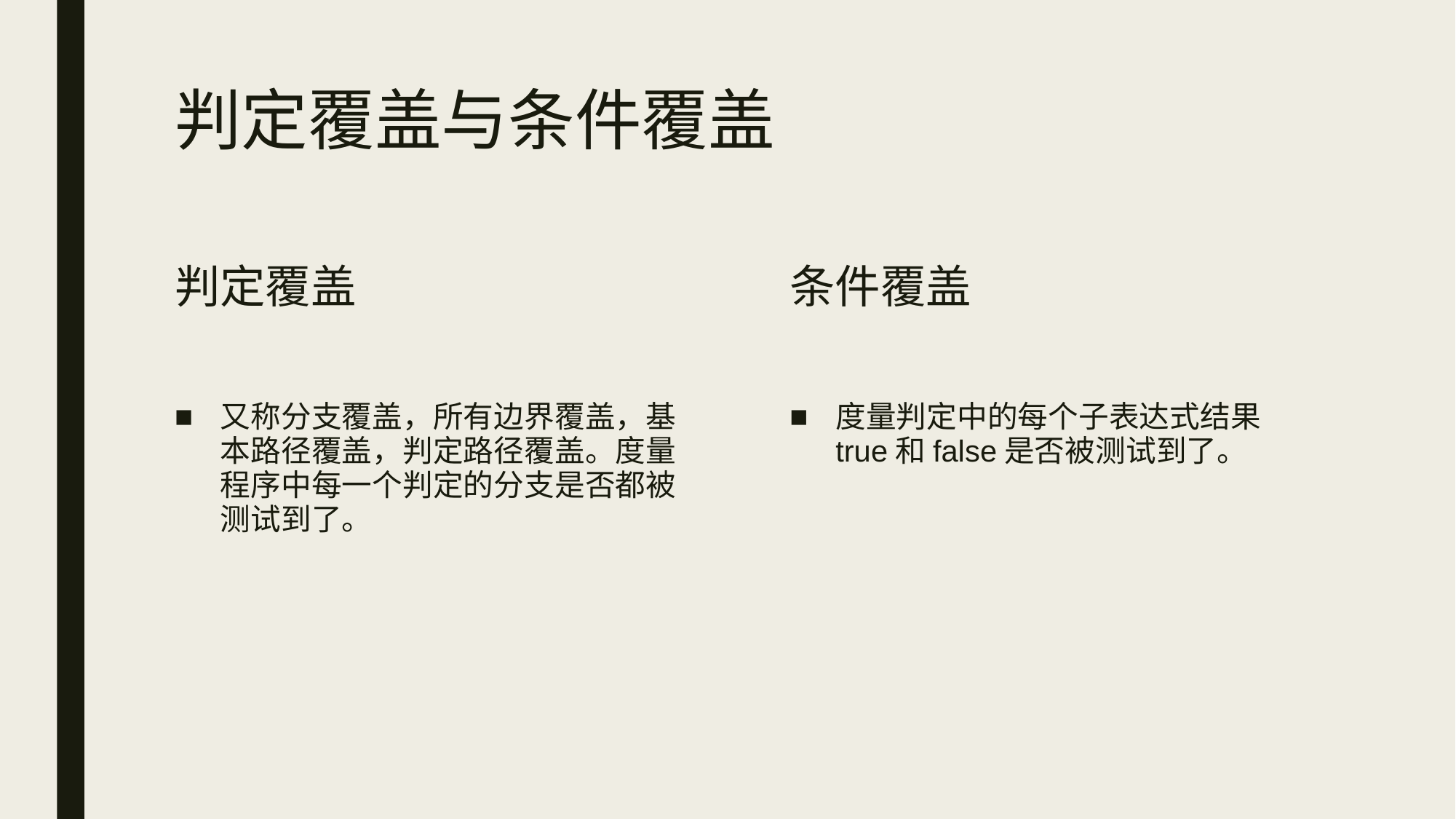

# 判定覆盖与条件覆盖
判定覆盖
条件覆盖
又称分支覆盖，所有边界覆盖，基本路径覆盖，判定路径覆盖。度量程序中每一个判定的分支是否都被测试到了。
度量判定中的每个子表达式结果true和false是否被测试到了。